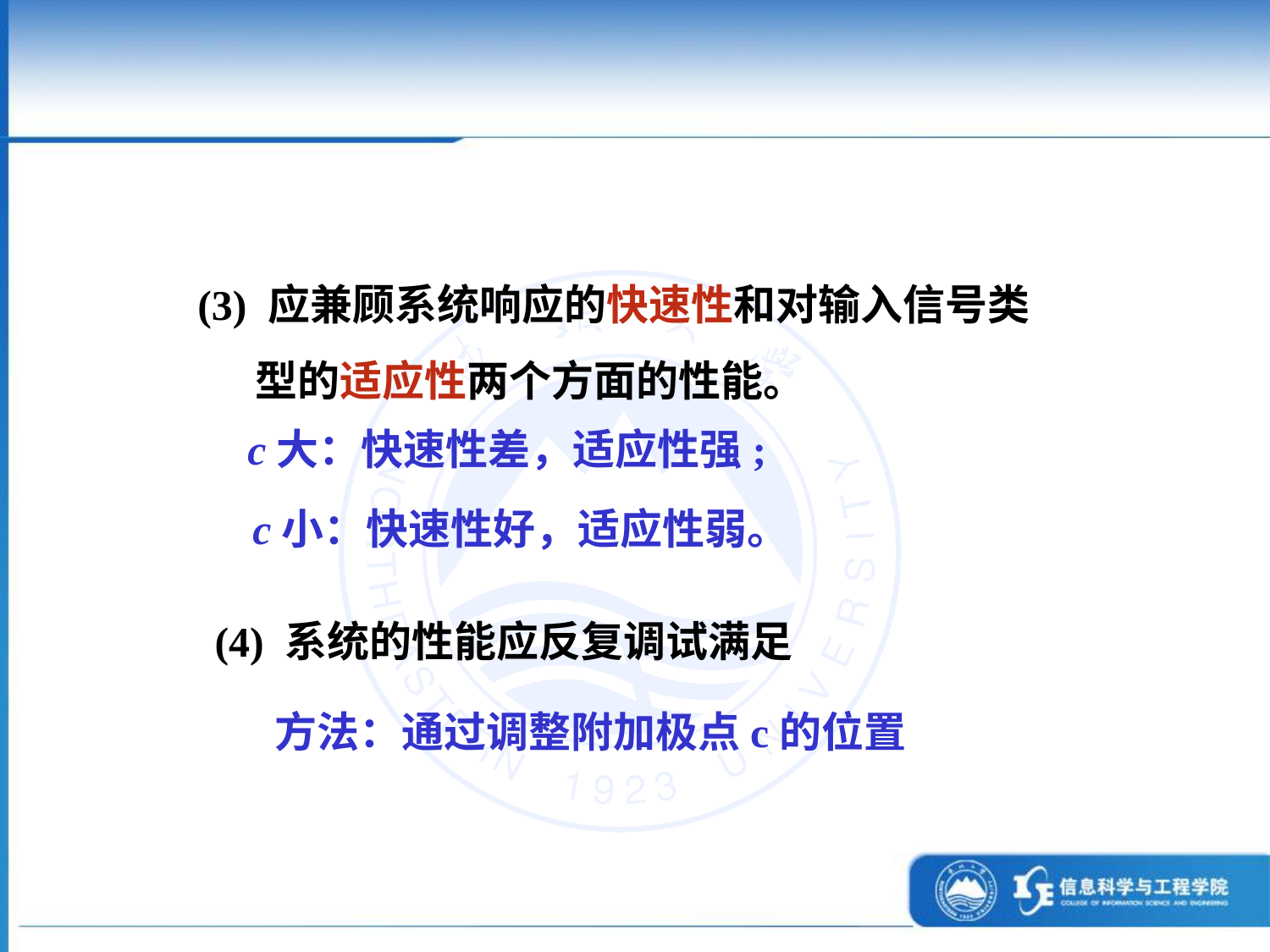

(3) 应兼顾系统响应的快速性和对输入信号类
     型的适应性两个方面的性能。
c大：快速性差，适应性强;
c小：快速性好，适应性弱。
(4) 系统的性能应反复调试满足
方法：通过调整附加极点c的位置